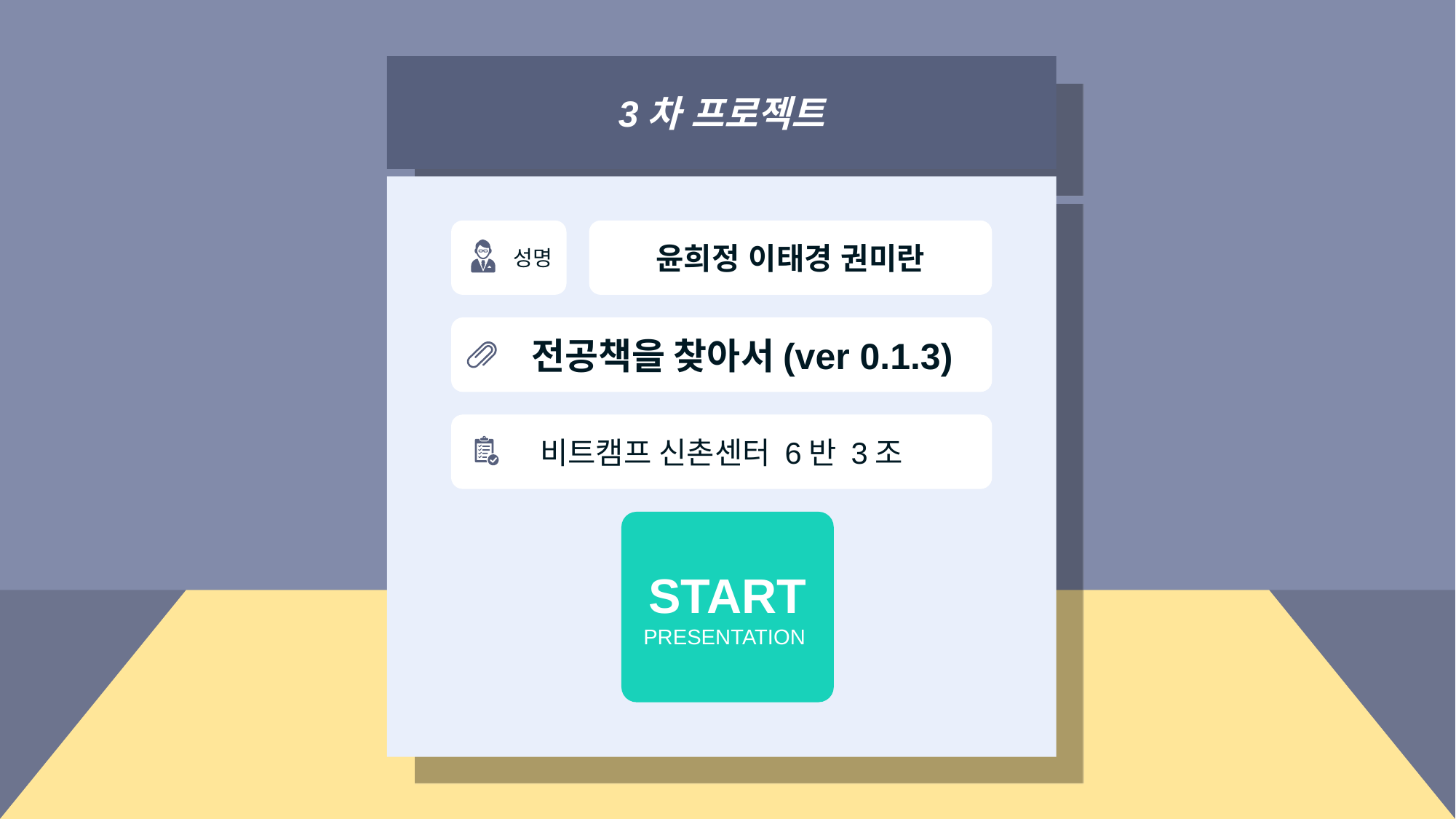

3차 프로젝트

성명
윤희정 이태경 권미란

    전공책을 찾아서(ver 0.1.3)

비트캠프 신촌센터 6반 3조

START PRESENTATION